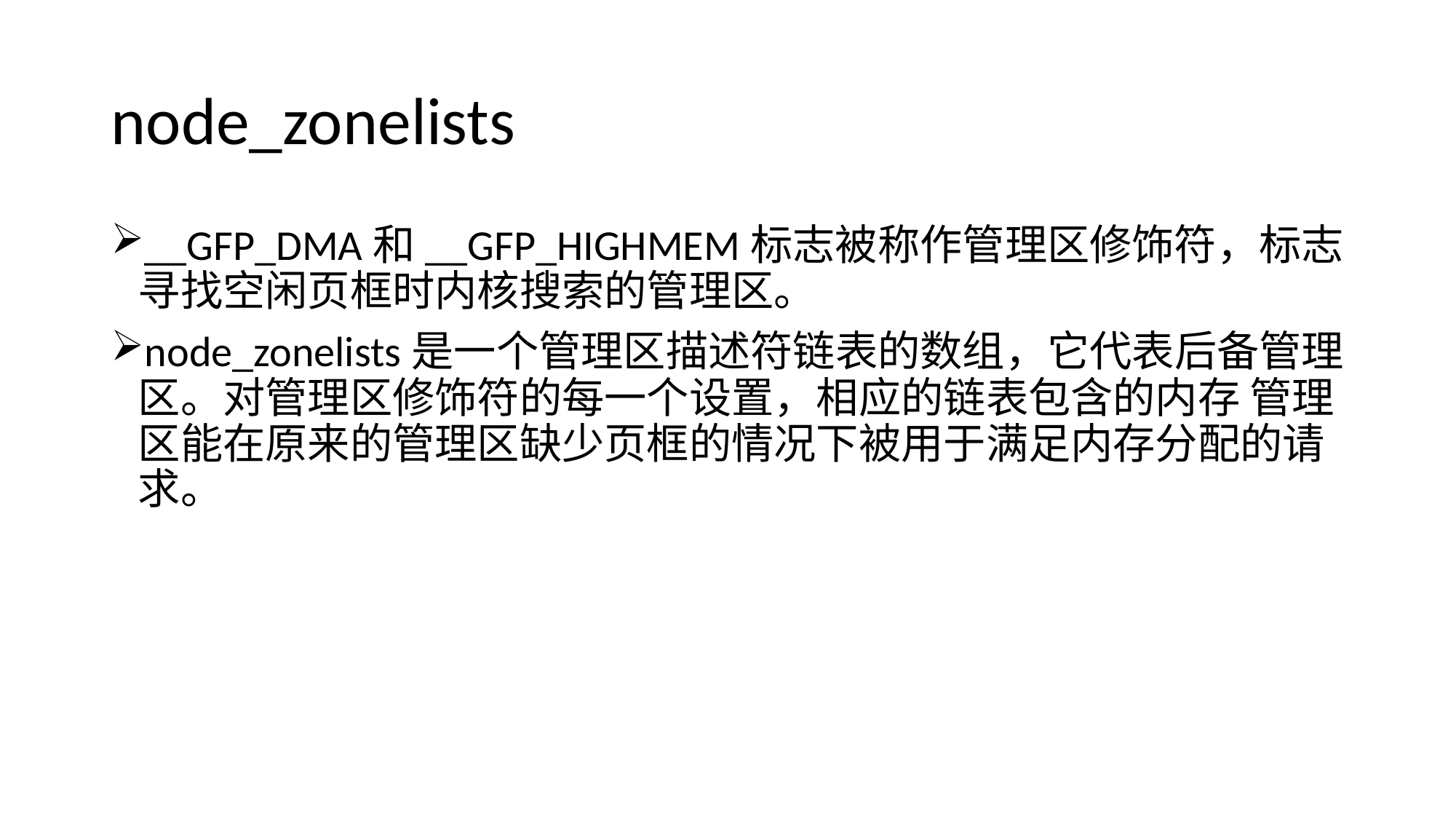

# node_zonelists
__GFP_DMA和__GFP_HIGHMEM标志被称作管理区修饰符，标志寻找空闲页框时内核搜索的管理区。
node_zonelists是一个管理区描述符链表的数组，它代表后备管理区。对管理区修饰符的每一个设置，相应的链表包含的内存 管理区能在原来的管理区缺少页框的情况下被用于满足内存分配的请求。